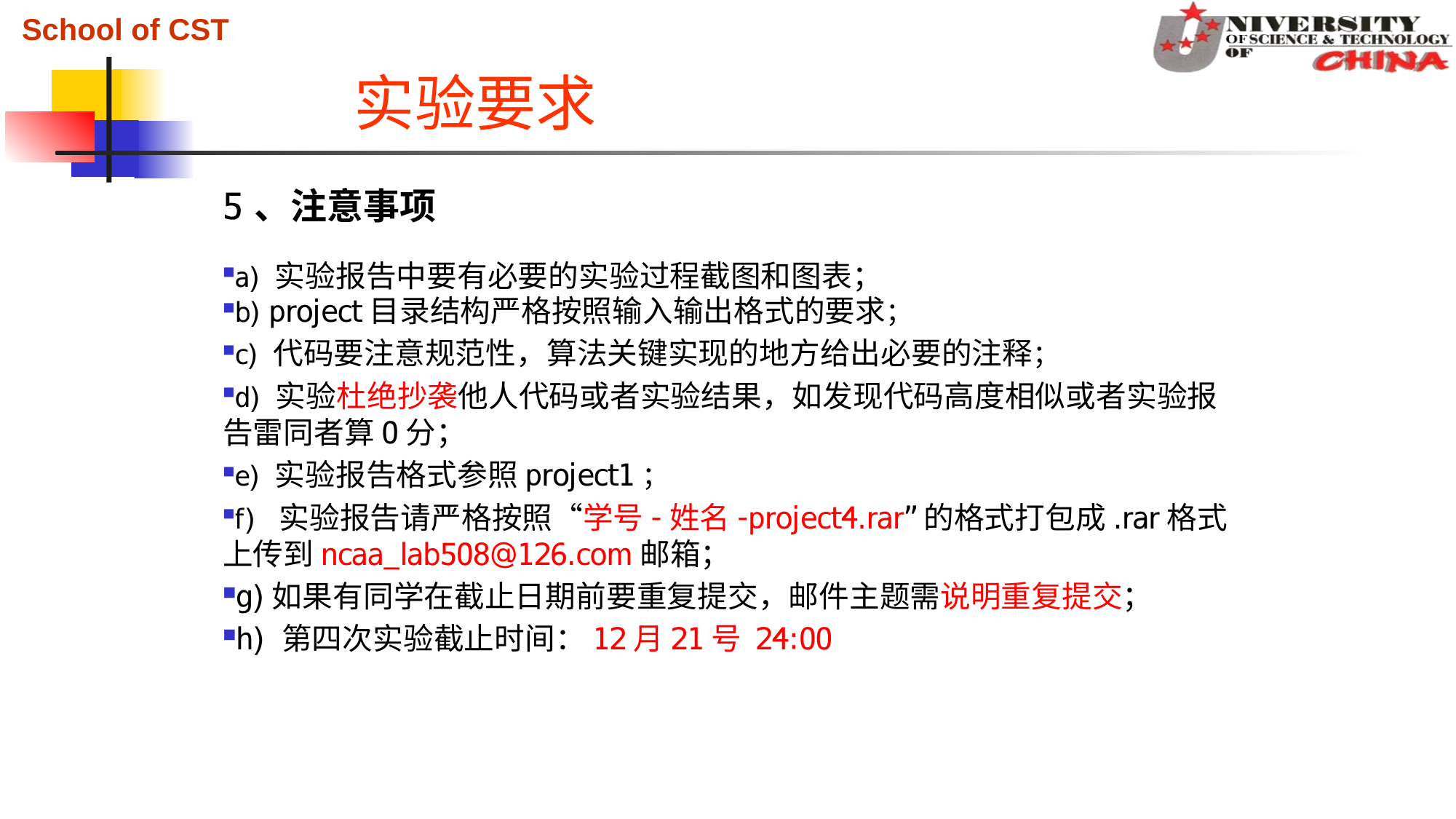

实验要求
5、注意事项

a) 实验报告中要有必要的实验过程截图和图表；
b) project目录结构严格按照输入输出格式的要求；
c) 代码要注意规范性，算法关键实现的地方给出必要的注释；
d) 实验杜绝抄袭他人代码或者实验结果，如发现代码高度相似或者实验报告雷同者算0分；
e) 实验报告格式参照project1；
f)  实验报告请严格按照“学号-姓名-project4.rar”的格式打包成.rar格式上传到ncaa_lab508@126.com邮箱；
g)如果有同学在截止日期前要重复提交，邮件主题需说明重复提交；
h) 第四次实验截止时间：12月21号 24:00